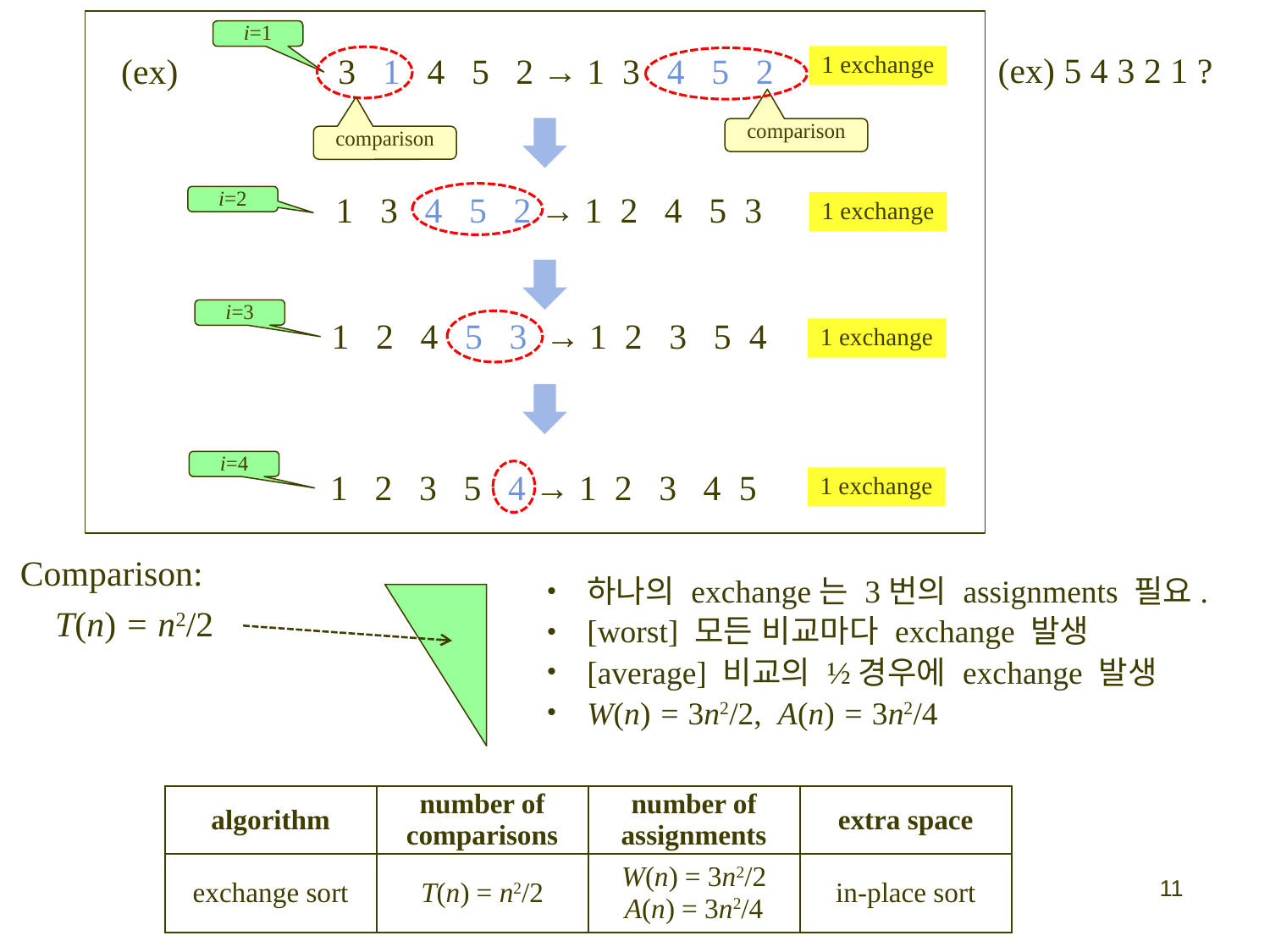

i=1
1 exchange
(ex) 5 4 3 2 1 ?

(ex)                  3   1   4   5   2 → 1  3   4   5   2

comparison
comparison

i=2
1   3   4   5   2 → 1  2   4   5  3
1 exchange

i=3

1   2   4   5   3  → 1  2   3   5  4
1 exchange

i=4

1   2   3   5   4 → 1  2   3   4  5
1 exchange
Comparison:
하나의 exchange는 3번의 assignments 필요.
[worst] 모든 비교마다 exchange 발생
[average] 비교의 ½경우에 exchange 발생
W(n) = 3n2/2,  A(n) = 3n2/4

T(n) = n2/2
| algorithm | number of comparisons | number of assignments | extra space |
| --- | --- | --- | --- |
| exchange sort | T(n) = n2/2 | W(n) = 3n2/2 A(n) = 3n2/4 | in-place sort |
11